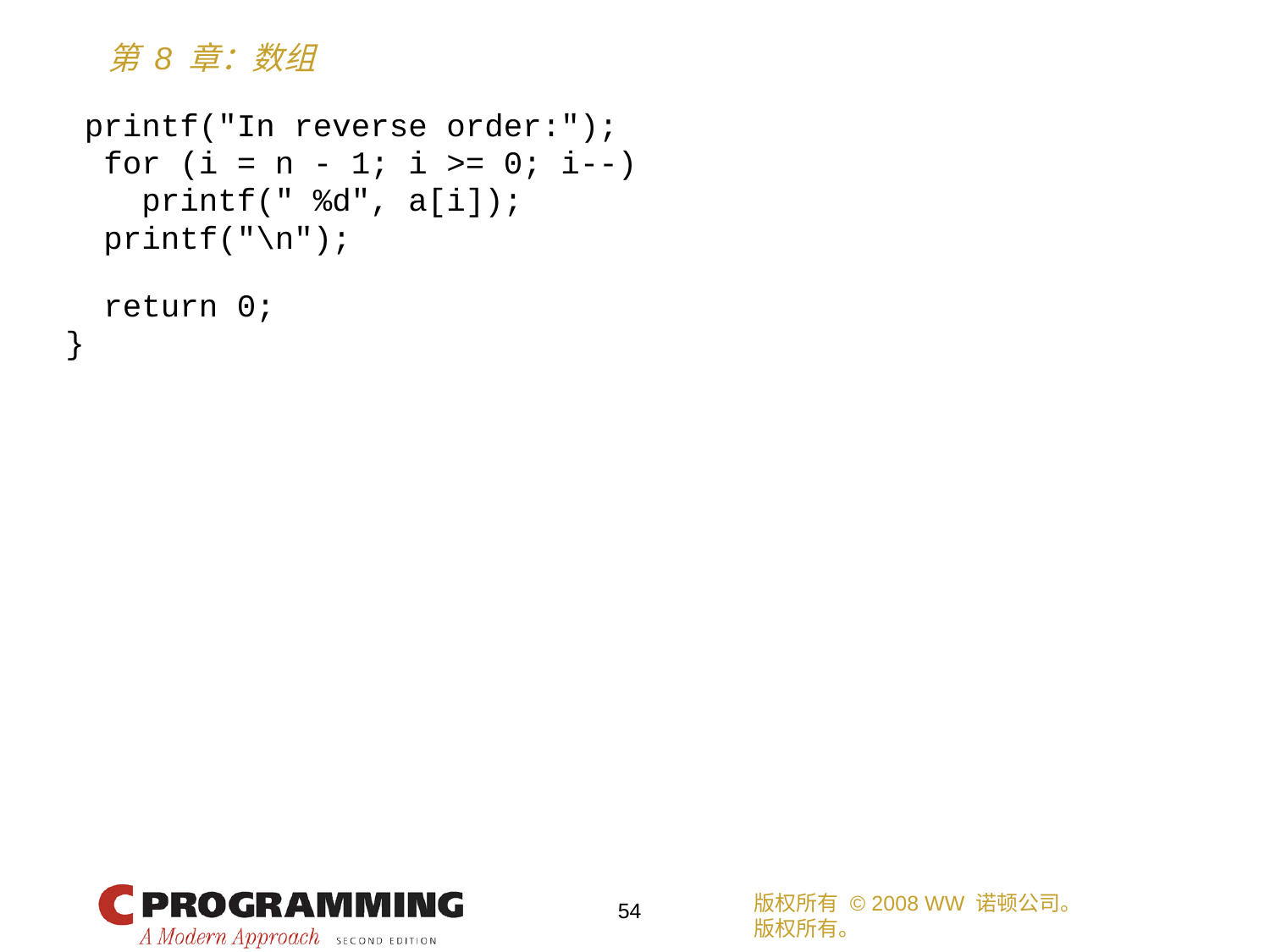

printf("In reverse order:");
  for (i = n - 1; i >= 0; i--)
    printf(" %d", a[i]);
  printf("\n");

  return 0;
}
版权所有 © 2008 WW 诺顿公司。
版权所有。
54